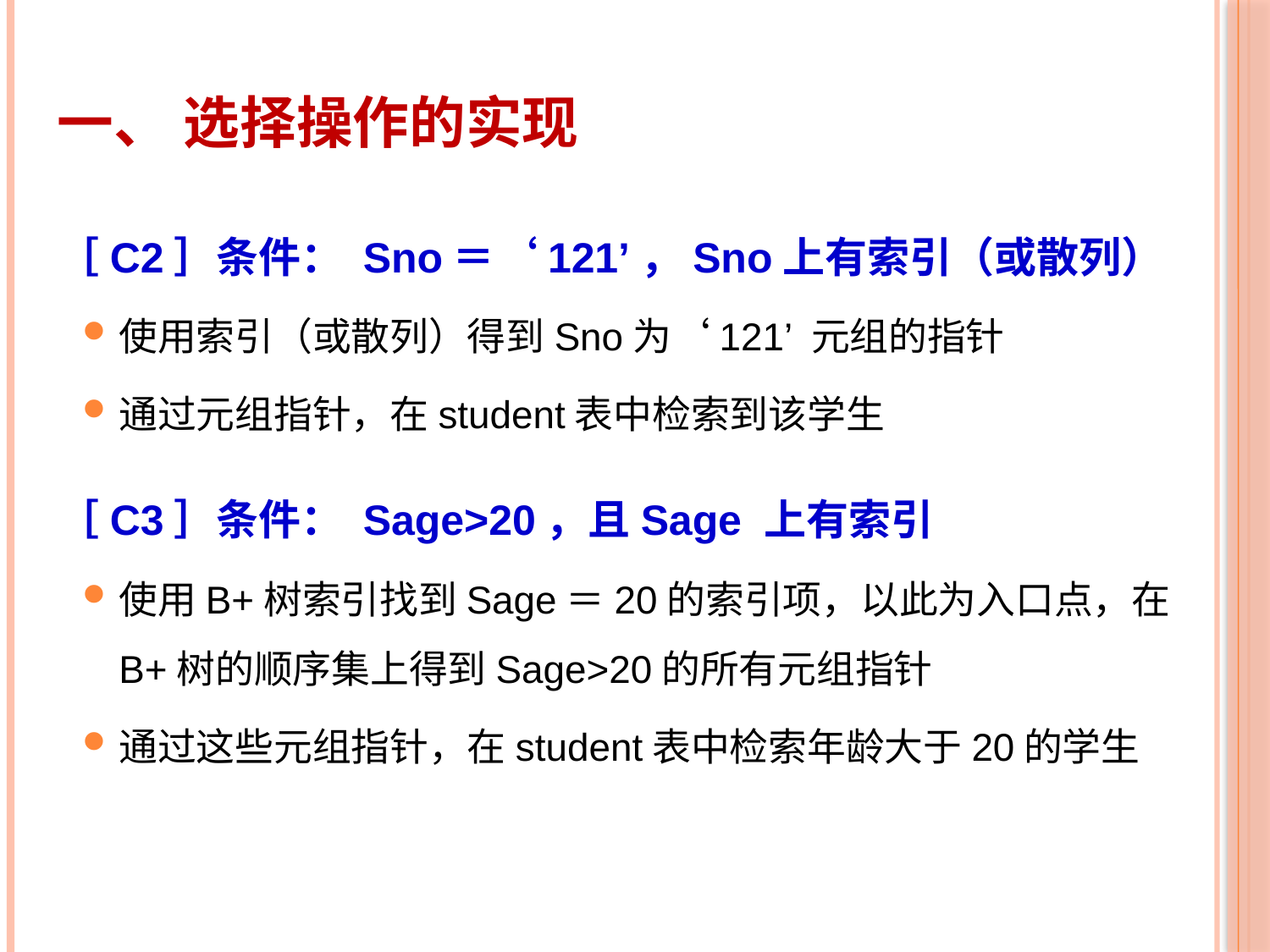

一、 选择操作的实现
［C2］条件： Sno＝‘121’，Sno上有索引（或散列）
使用索引（或散列）得到Sno为‘121’ 元组的指针
通过元组指针，在student表中检索到该学生
［C3］条件： Sage>20，且Sage 上有索引
使用B+树索引找到Sage＝20的索引项，以此为入口点，在B+树的顺序集上得到Sage>20的所有元组指针
通过这些元组指针，在student表中检索年龄大于20的学生